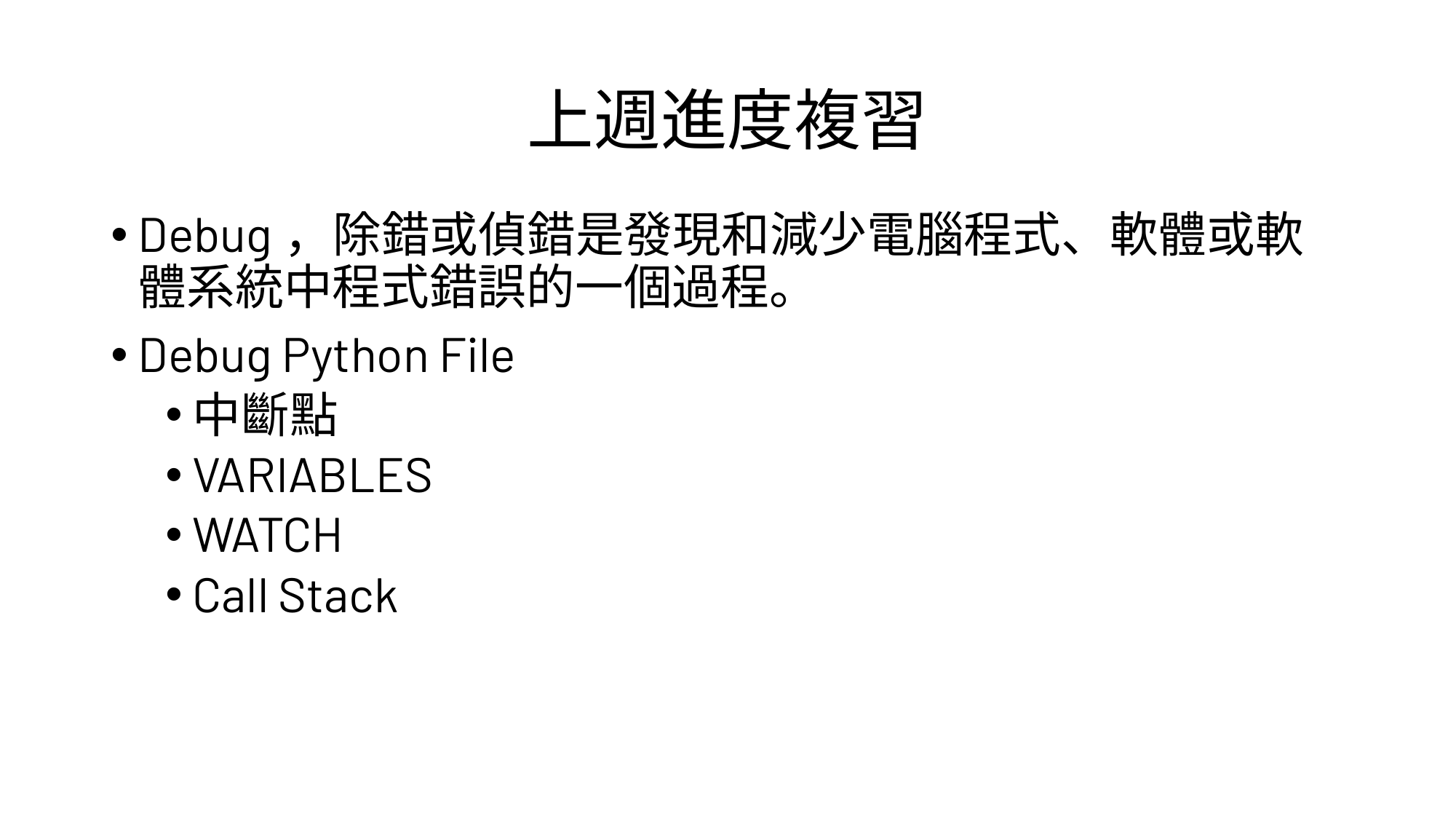

# 上週進度複習
Debug，除錯或偵錯是發現和減少電腦程式、軟體或軟體系統中程式錯誤的一個過程。
Debug Python File
中斷點
VARIABLES
WATCH
Call Stack